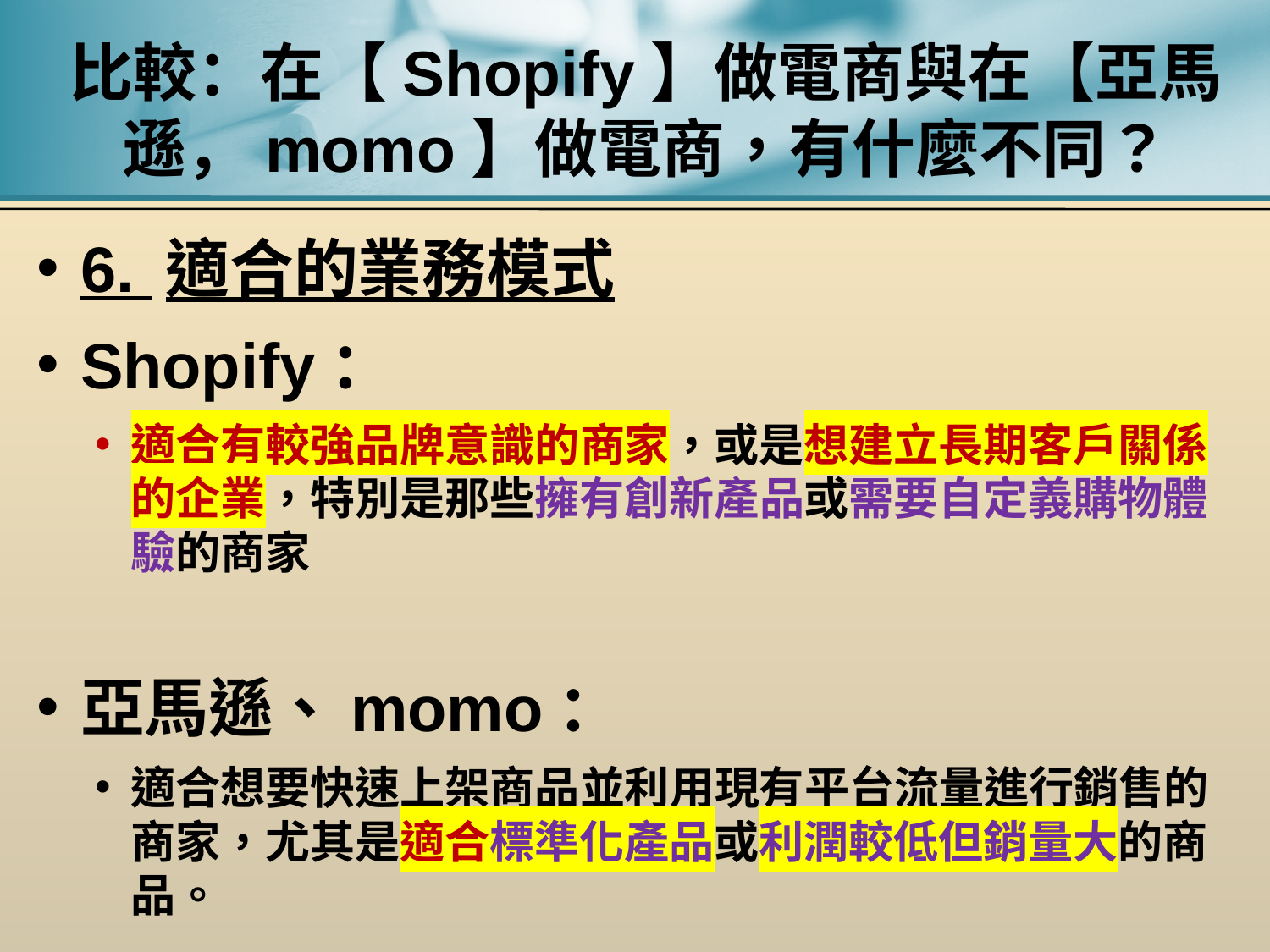

# 比較：在【Shopify】做電商與在【亞馬遜，momo】做電商，有什麼不同？
6. 適合的業務模式
Shopify：
適合有較強品牌意識的商家，或是想建立長期客戶關係的企業，特別是那些擁有創新產品或需要自定義購物體驗的商家

亞馬遜、momo：
適合想要快速上架商品並利用現有平台流量進行銷售的商家，尤其是適合標準化產品或利潤較低但銷量大的商品。